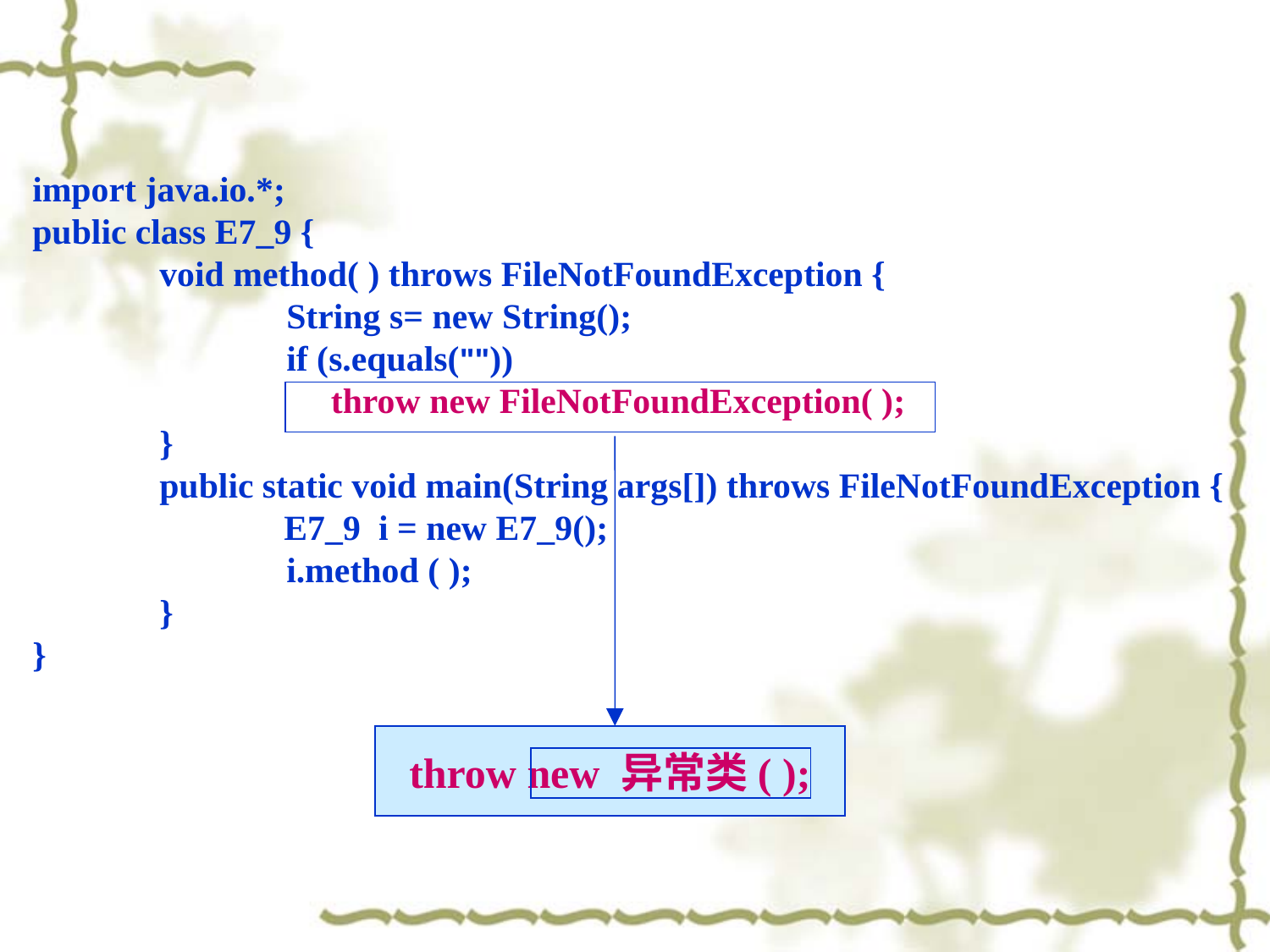

import java.io.*;
public class E7_9 {
	void method( ) throws FileNotFoundException {
		String s= new String();
		if (s.equals(""))
		     throw new FileNotFoundException( );
	}
 	public static void main(String args[]) throws FileNotFoundException {
 	              E7_9  i = new E7_9();
		i.method ( );
	}
}

throw new 异常类( );

27